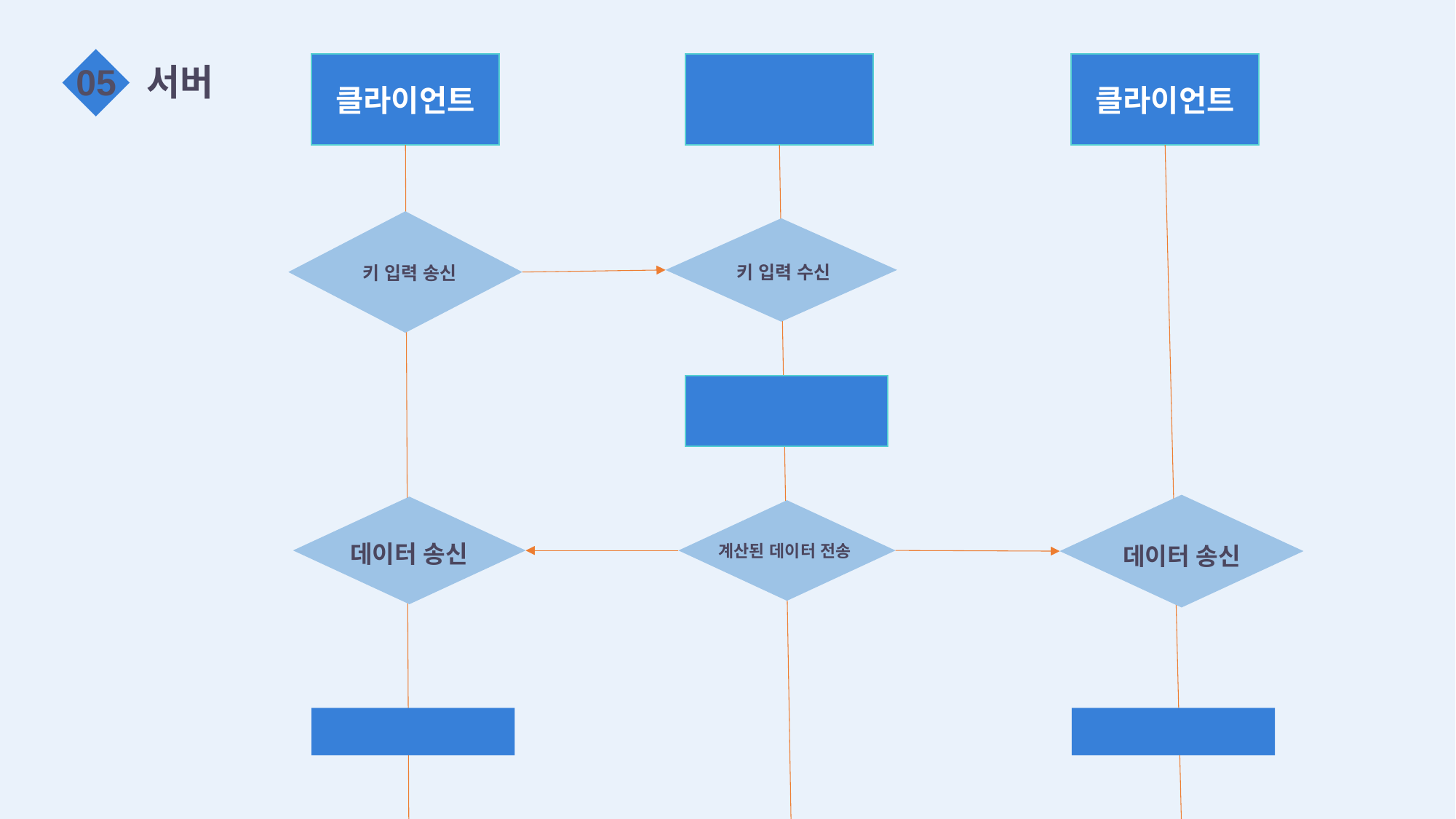

05
서버

서버
클라이언트
클라이언트

키 입력 송신

키 입력 수신

게임 로직

데이터 송신

데이터 송신

계산된 데이터 전송
렌더링
렌더링